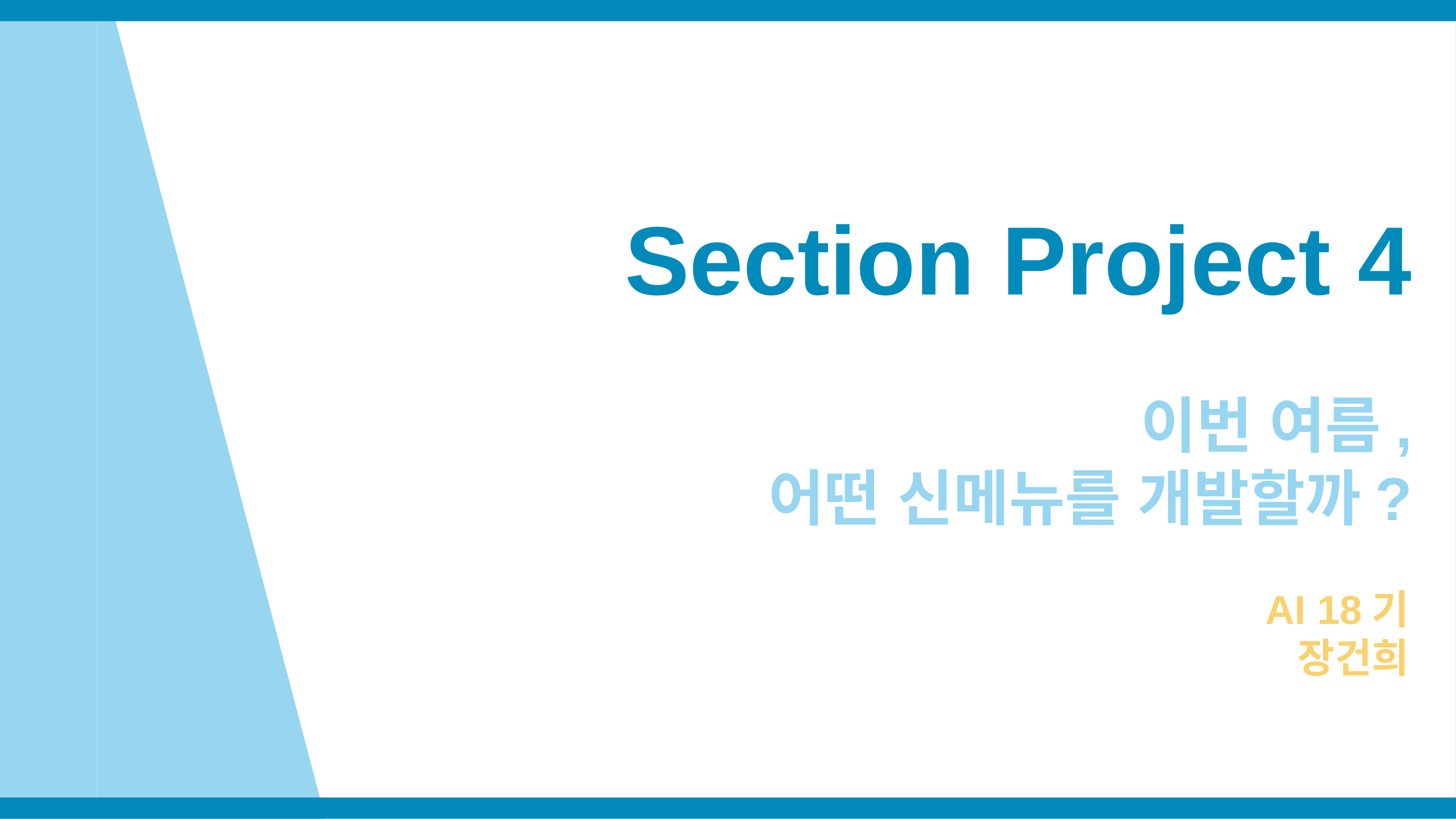

Section Project 4

이번 여름,
어떤 신메뉴를 개발할까?
AI 18기
장건희